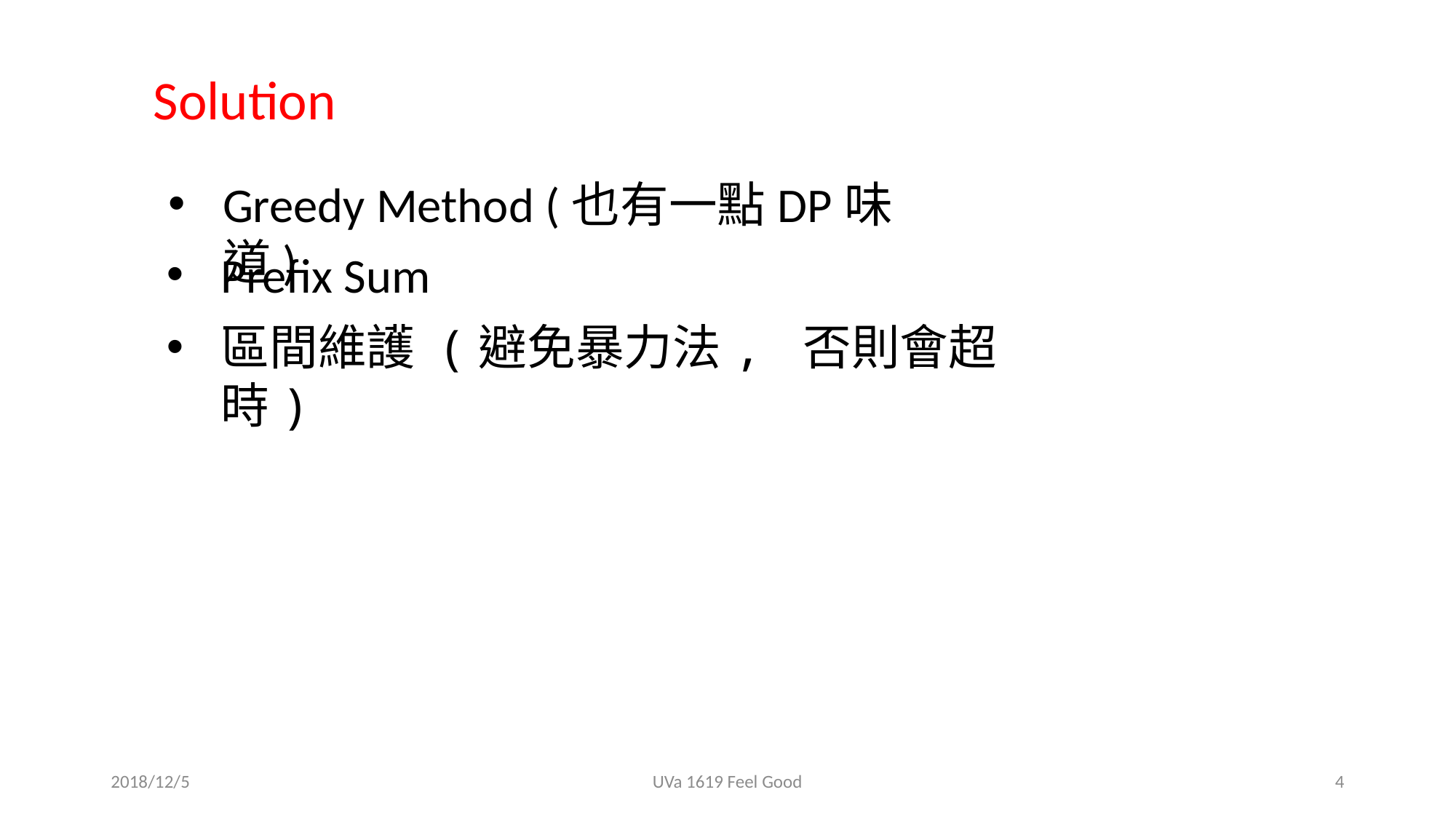

Solution
Greedy Method (也有一點DP味道)
Prefix Sum
區間維護 (避免暴力法, 否則會超時)
2018/12/5
UVa 1619 Feel Good
4